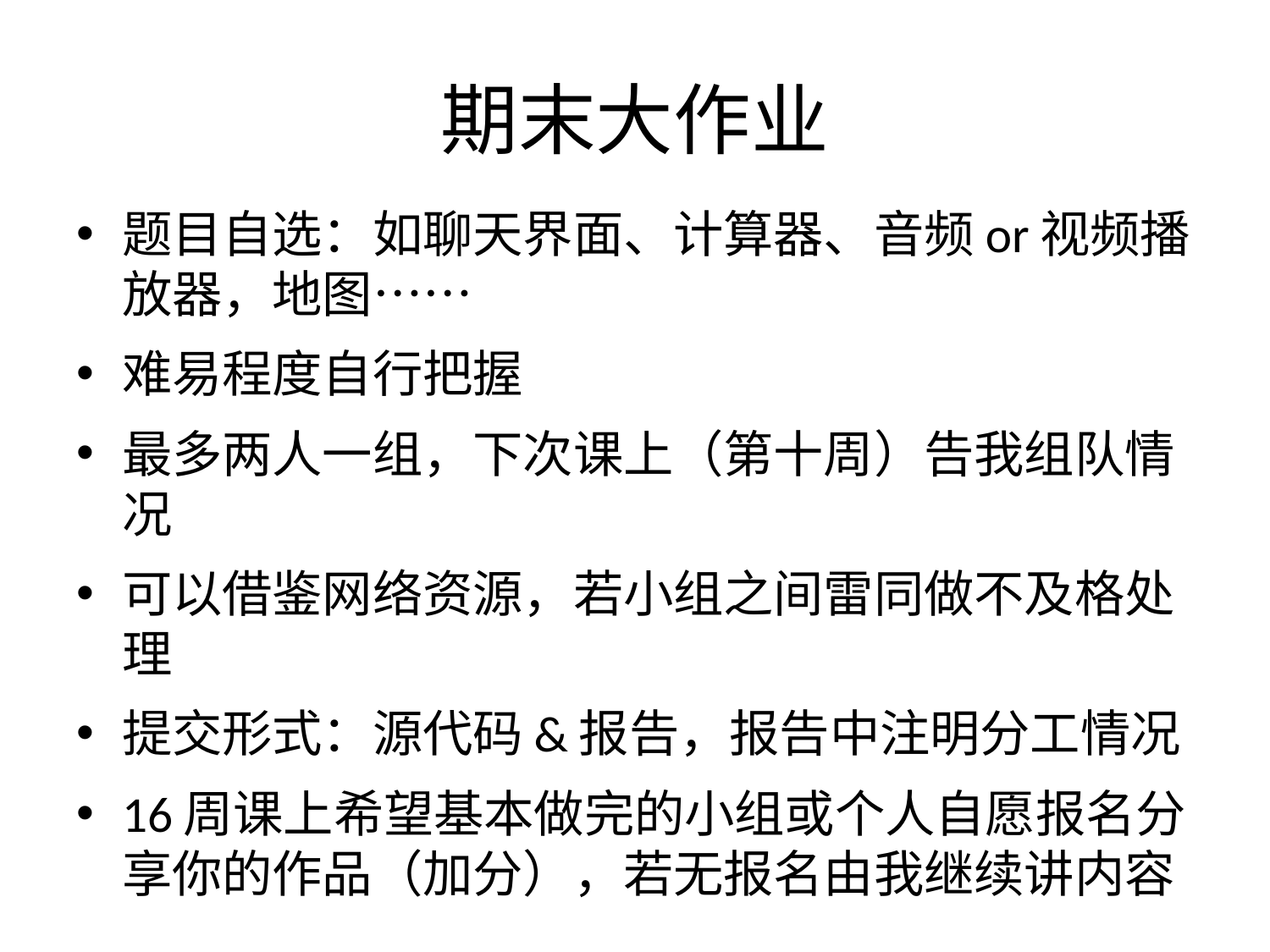

# 期末大作业
题目自选：如聊天界面、计算器、音频or视频播放器，地图……
难易程度自行把握
最多两人一组，下次课上（第十周）告我组队情况
可以借鉴网络资源，若小组之间雷同做不及格处理
提交形式：源代码&报告，报告中注明分工情况
16周课上希望基本做完的小组或个人自愿报名分享你的作品（加分），若无报名由我继续讲内容